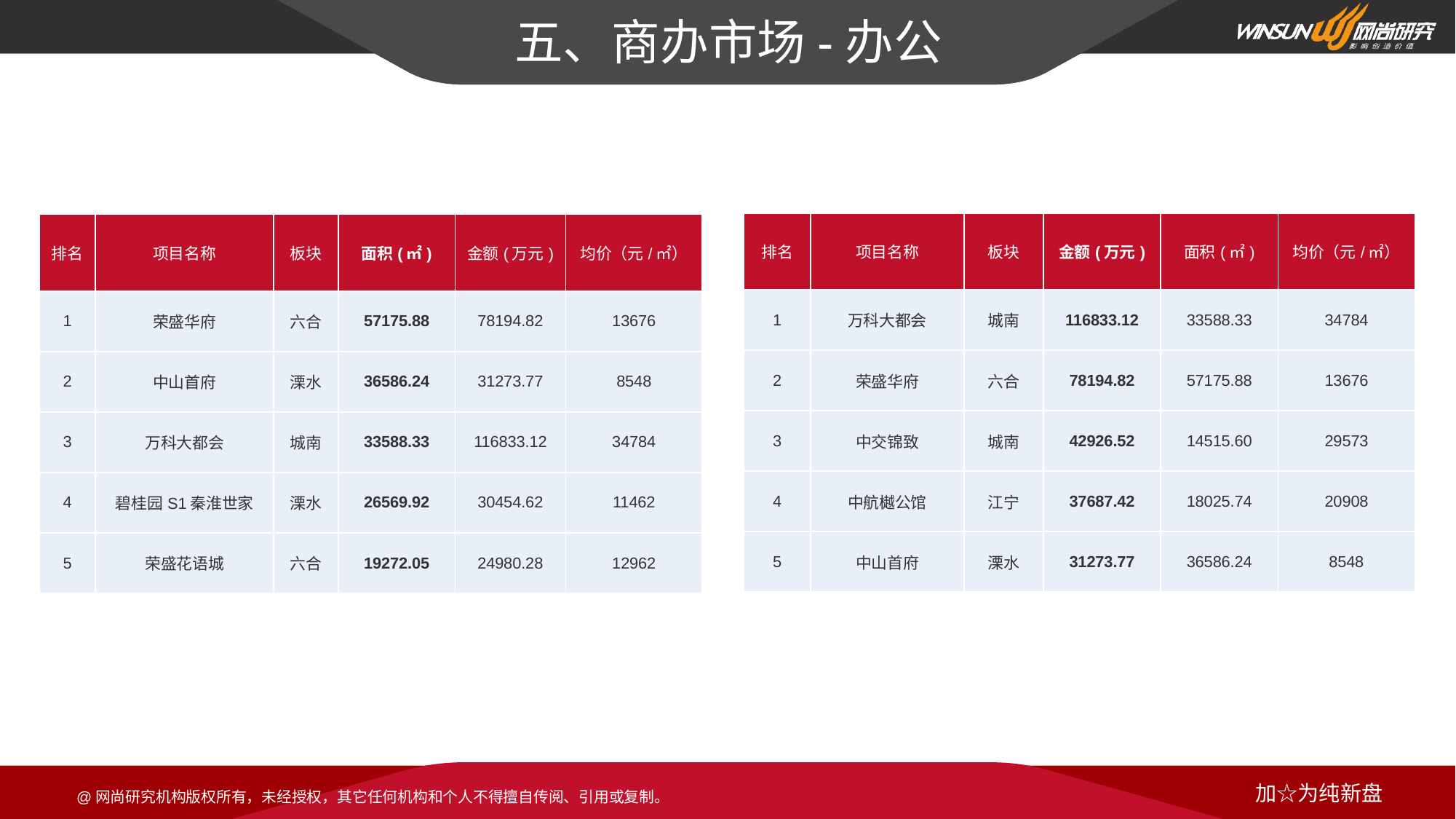

# 五、商办市场-办公

| 排名 | 项目名称 | 板块 | 金额(万元) | 面积(㎡) | 均价（元/㎡） |
| --- | --- | --- | --- | --- | --- |
| 1 | 万科大都会 | 城南 | 116833.12 | 33588.33 | 34784 |
| 2 | 荣盛华府 | 六合 | 78194.82 | 57175.88 | 13676 |
| 3 | 中交锦致 | 城南 | 42926.52 | 14515.60 | 29573 |
| 4 | 中航樾公馆 | 江宁 | 37687.42 | 18025.74 | 20908 |
| 5 | 中山首府 | 溧水 | 31273.77 | 36586.24 | 8548 |
| 排名 | 项目名称 | 板块 | 面积(㎡) | 金额(万元) | 均价（元/㎡） |
| --- | --- | --- | --- | --- | --- |
| 1 | 荣盛华府 | 六合 | 57175.88 | 78194.82 | 13676 |
| 2 | 中山首府 | 溧水 | 36586.24 | 31273.77 | 8548 |
| 3 | 万科大都会 | 城南 | 33588.33 | 116833.12 | 34784 |
| 4 | 碧桂园S1秦淮世家 | 溧水 | 26569.92 | 30454.62 | 11462 |
| 5 | 荣盛花语城 | 六合 | 19272.05 | 24980.28 | 12962 |

加☆为纯新盘